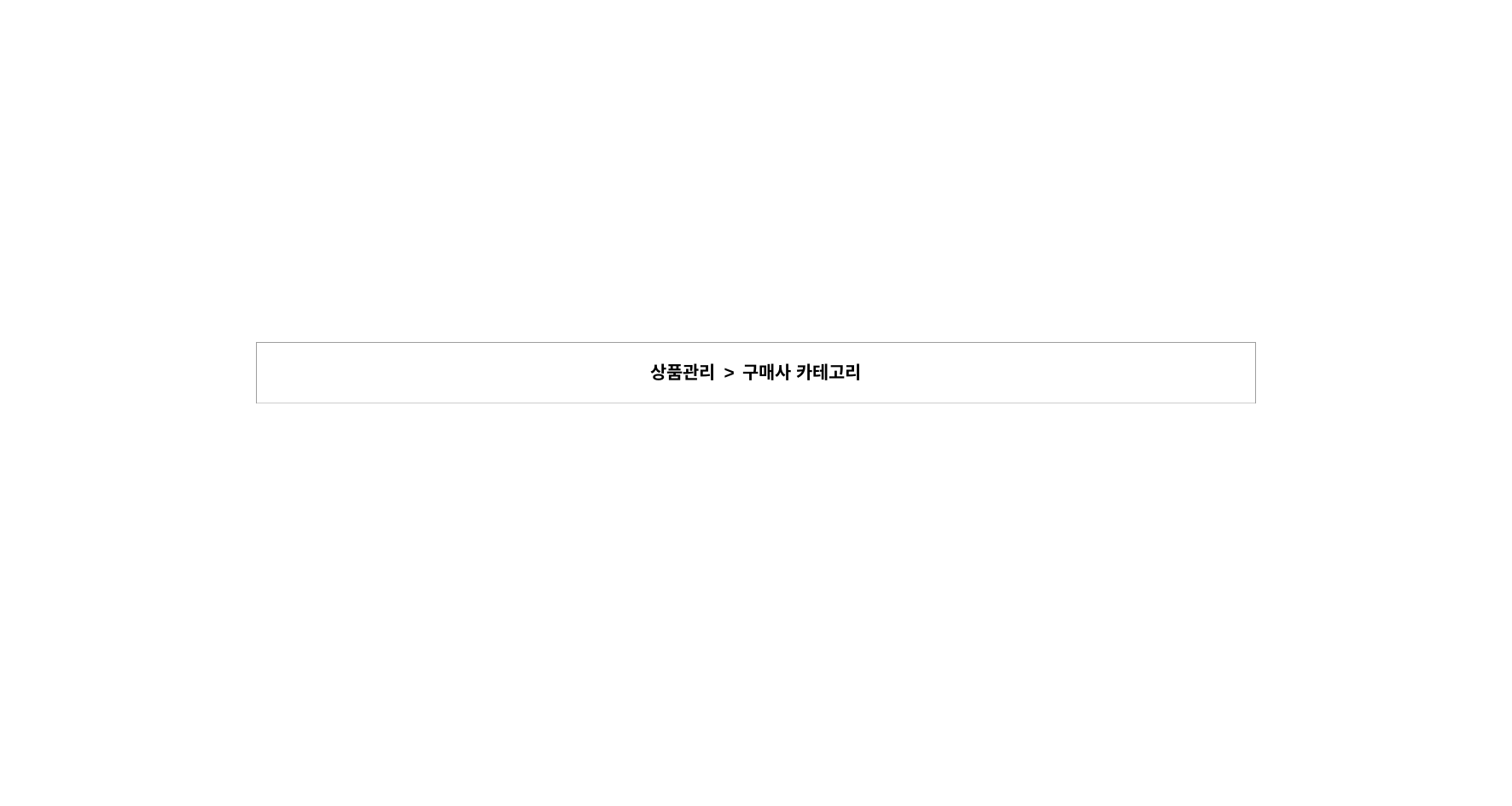

| 상품관리 > 구매사 카테고리 |
| --- |